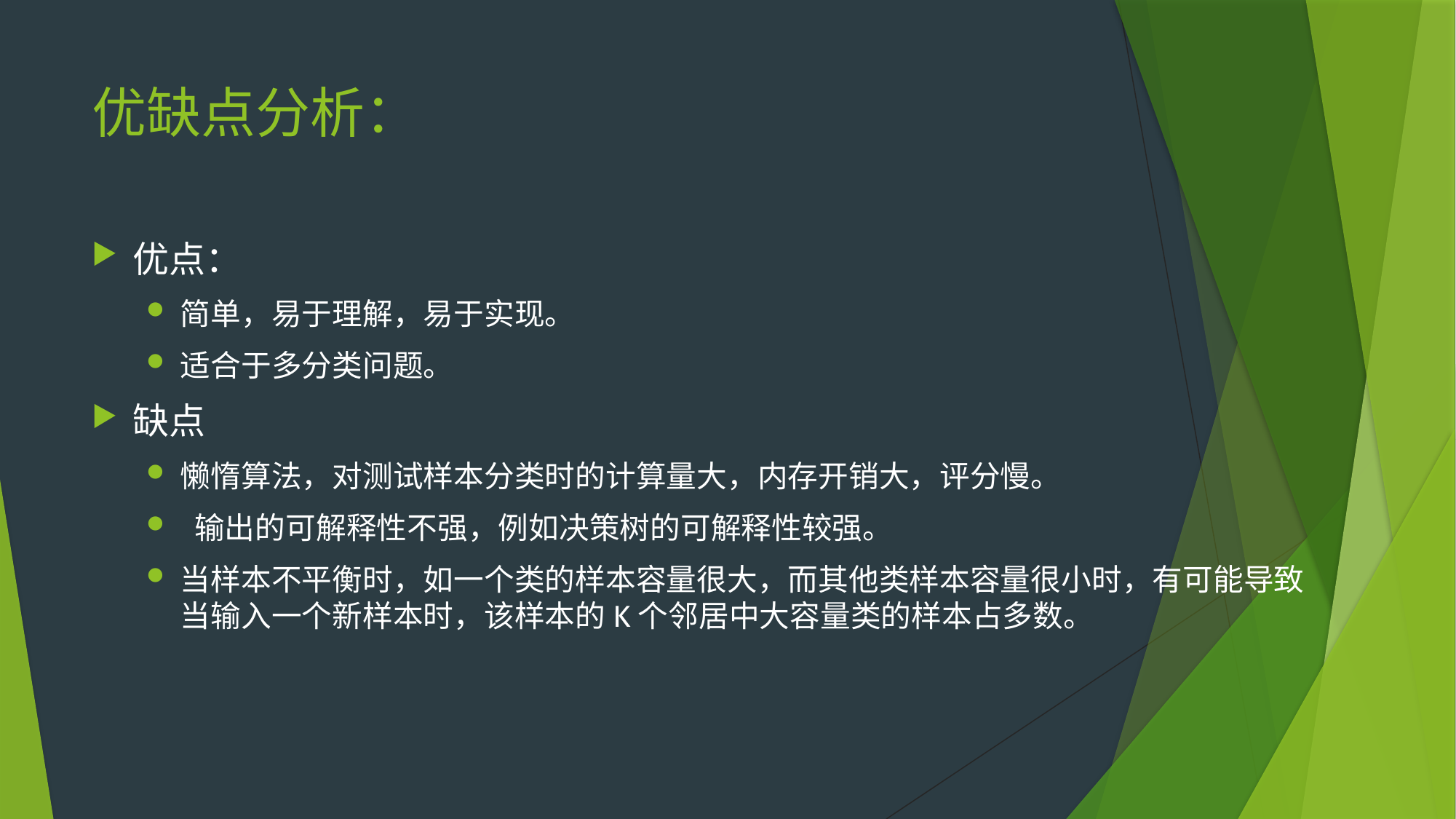

# 优缺点分析：
优点：
简单，易于理解，易于实现。
适合于多分类问题。
缺点
懒惰算法，对测试样本分类时的计算量大，内存开销大，评分慢。
 输出的可解释性不强，例如决策树的可解释性较强。
当样本不平衡时，如一个类的样本容量很大，而其他类样本容量很小时，有可能导致当输入一个新样本时，该样本的K个邻居中大容量类的样本占多数。